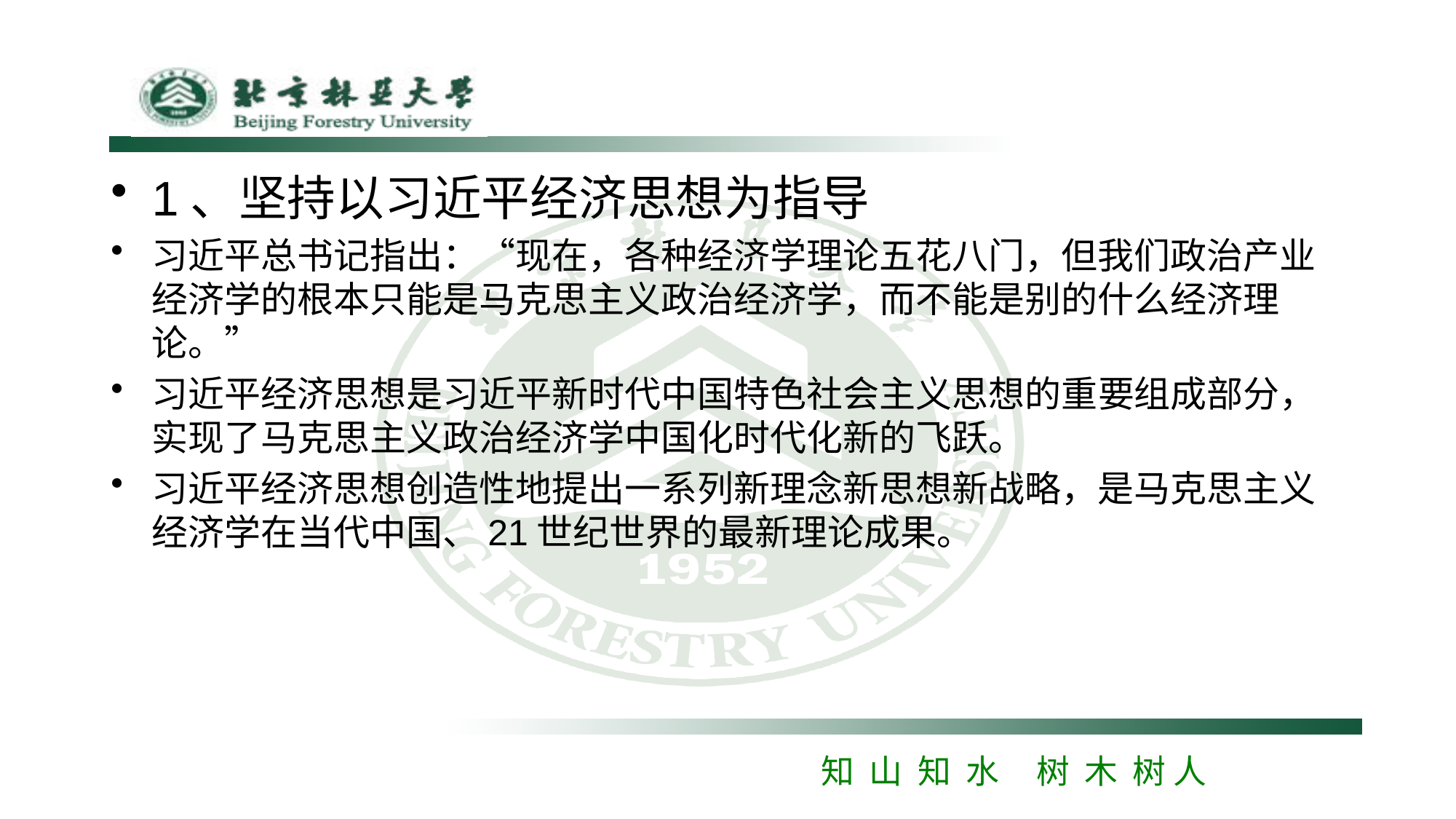

#
1、坚持以习近平经济思想为指导
习近平总书记指出：“现在，各种经济学理论五花八门，但我们政治产业经济学的根本只能是马克思主义政治经济学，而不能是别的什么经济理论。”
习近平经济思想是习近平新时代中国特色社会主义思想的重要组成部分，实现了马克思主义政治经济学中国化时代化新的飞跃。
习近平经济思想创造性地提出一系列新理念新思想新战略，是马克思主义经济学在当代中国、21世纪世界的最新理论成果。